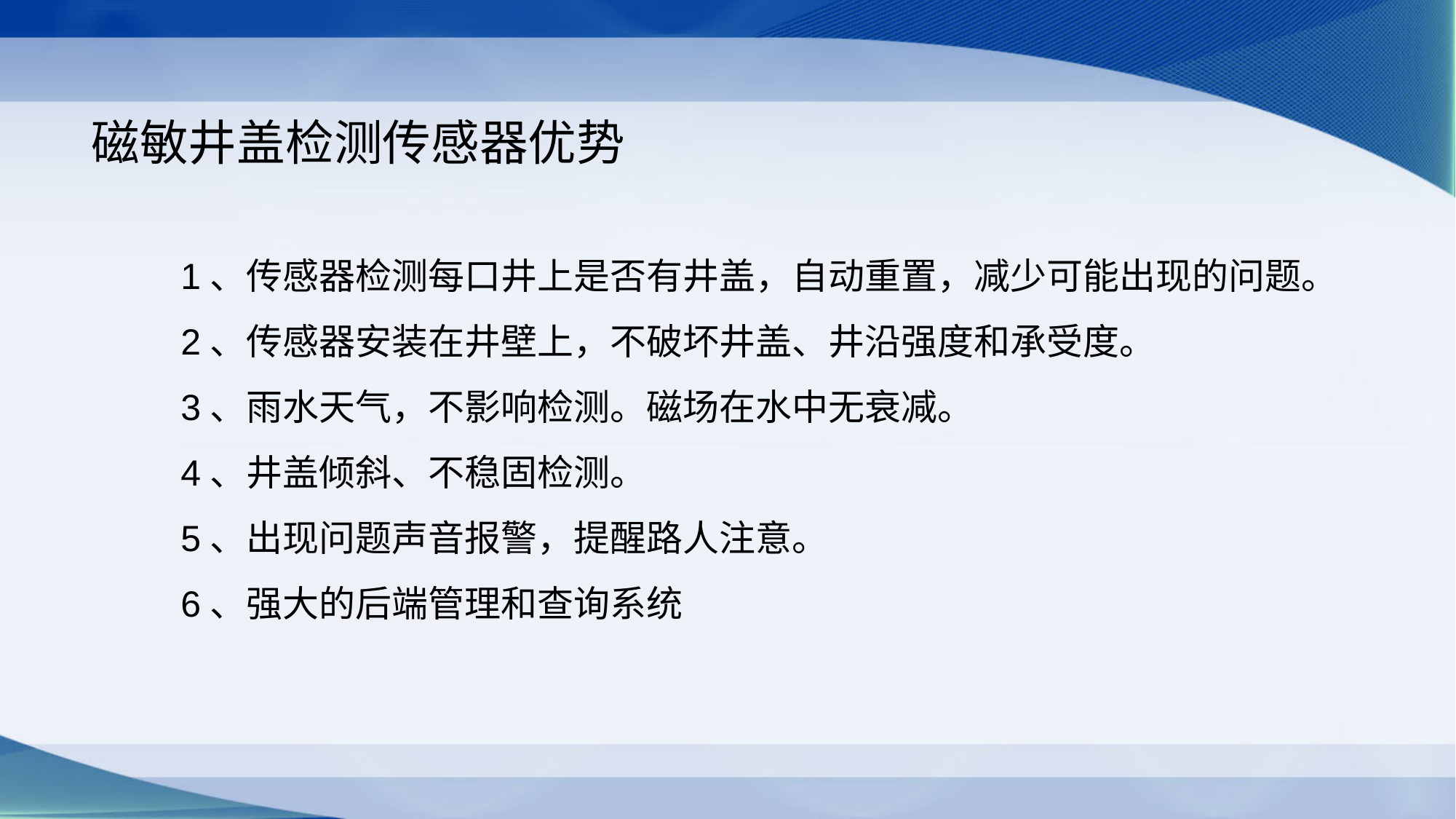

磁敏井盖检测传感器优势
1、传感器检测每口井上是否有井盖，自动重置，减少可能出现的问题。
2、传感器安装在井壁上，不破坏井盖、井沿强度和承受度。
3、雨水天气，不影响检测。磁场在水中无衰减。
4、井盖倾斜、不稳固检测。
5、出现问题声音报警，提醒路人注意。
6、强大的后端管理和查询系统